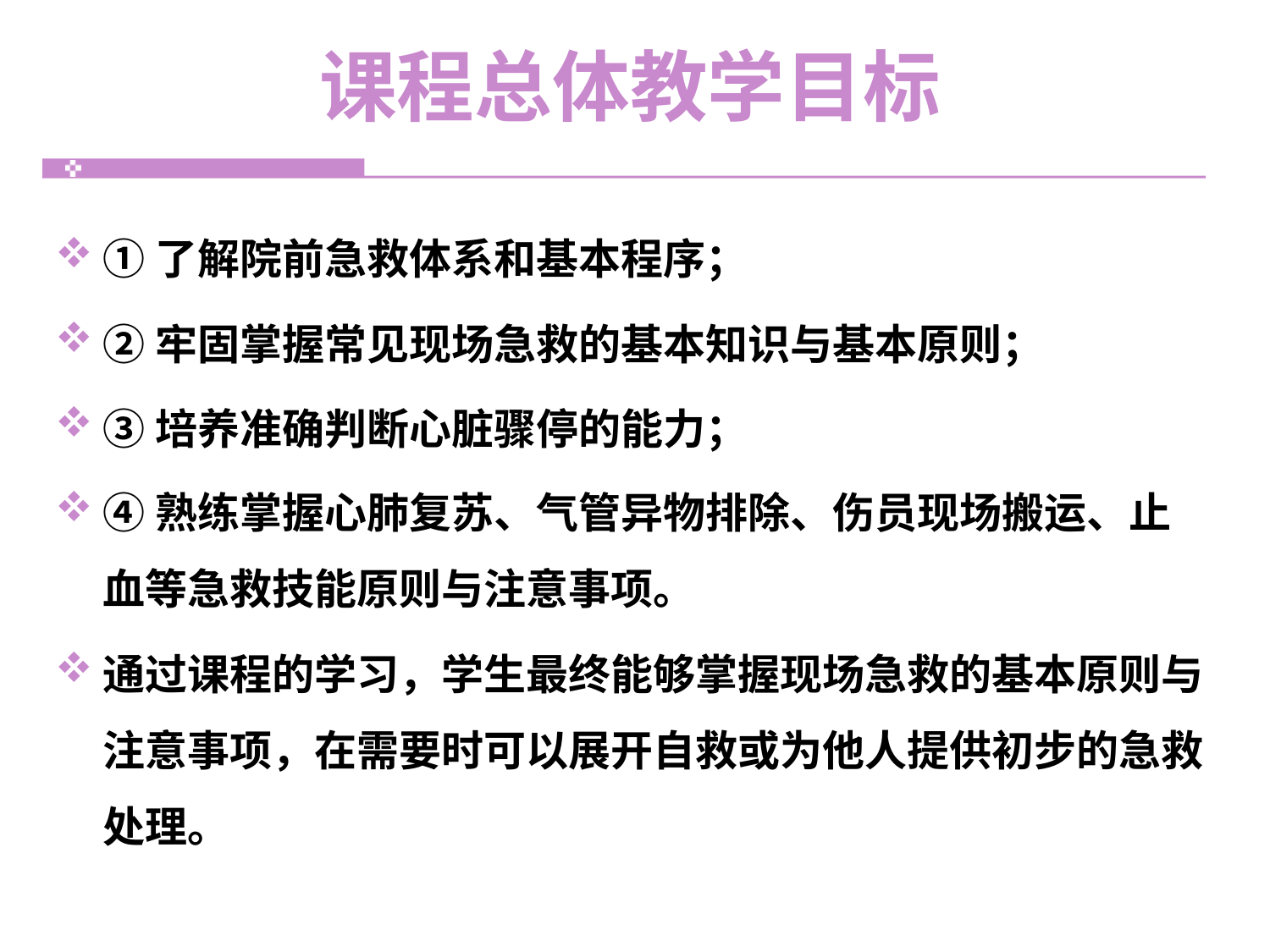

# 课程总体教学目标
①了解院前急救体系和基本程序；
②牢固掌握常见现场急救的基本知识与基本原则；
③培养准确判断心脏骤停的能力；
④熟练掌握心肺复苏、气管异物排除、伤员现场搬运、止血等急救技能原则与注意事项。
通过课程的学习，学生最终能够掌握现场急救的基本原则与注意事项，在需要时可以展开自救或为他人提供初步的急救处理。
2